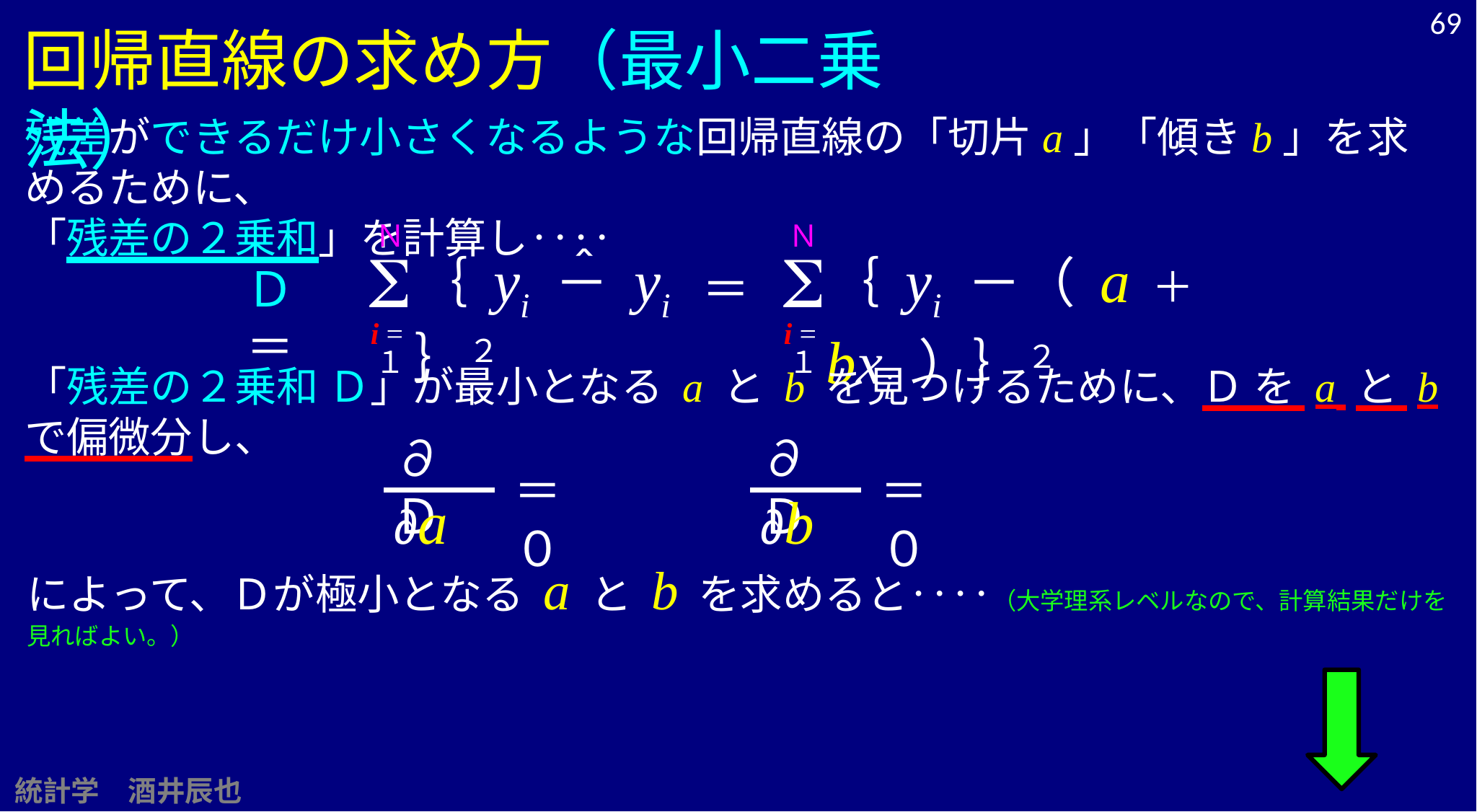

69
回帰直線の求め方（最小二乗法）
残差ができるだけ小さくなるような回帰直線の「切片a」「傾きb」を求めるために、
「残差の２乗和」を計算し‥‥
Ｎ
Σ
i =１
Ｎ
Σ
i =１
｛ yi －（ a ＋ bxi ）｝２
｛ yi － yi ｝２
＾
Ｄ ＝
＝
「残差の２乗和 Ｄ」が最小となる a と b を見つけるために、Ｄ を a と b で偏微分し、
∂Ｄ
∂Ｄ
＝ ０
＝ ０
∂a
∂b
によって、Ｄが極小となる a と b を求めると‥‥（大学理系レベルなので、計算結果だけを見ればよい。）

統計学　酒井辰也